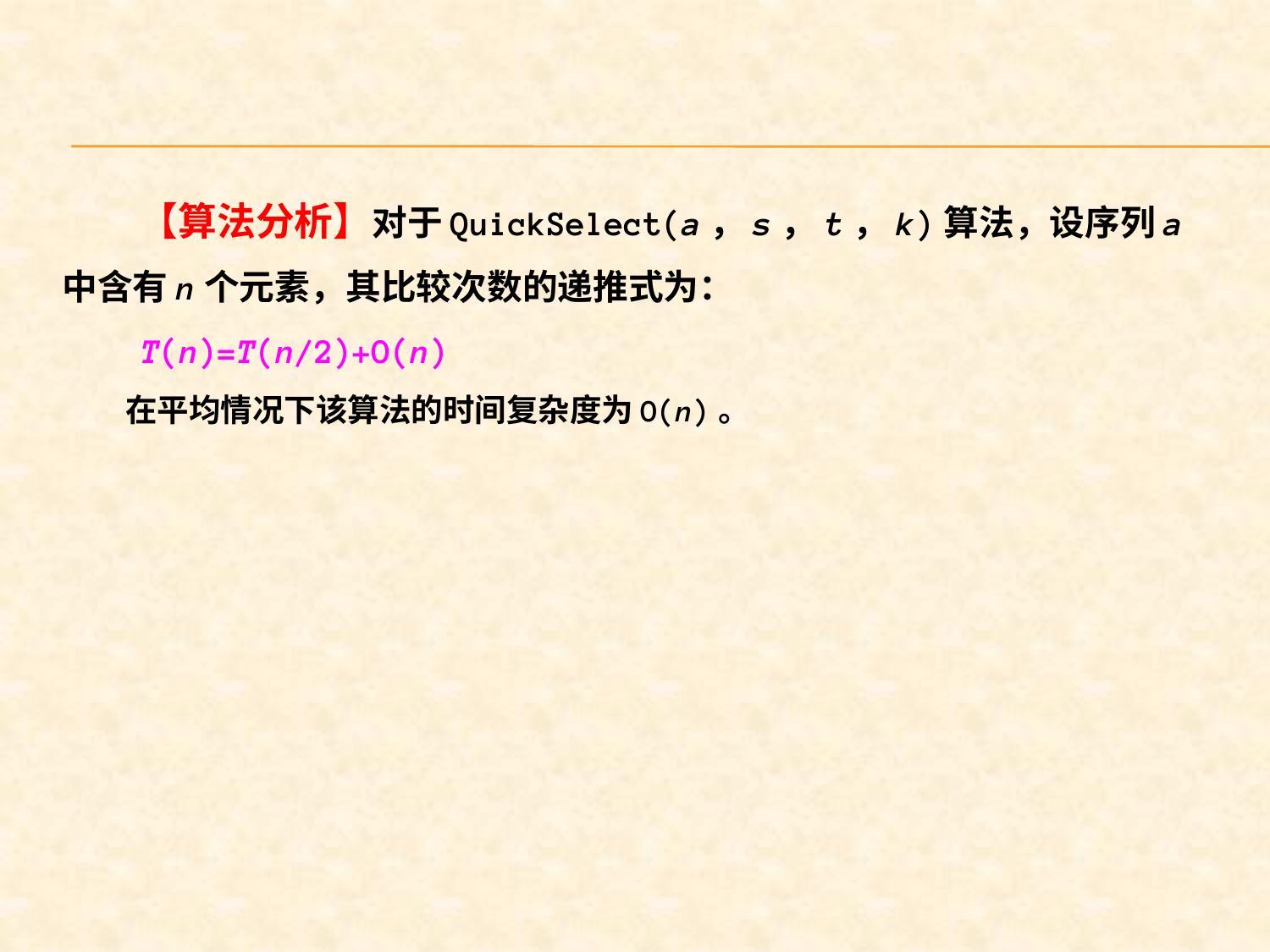

【算法分析】对于QuickSelect(a，s，t，k)算法，设序列a中含有n个元素，其比较次数的递推式为：
　　T(n)=T(n/2)+O(n)
　　在平均情况下该算法的时间复杂度为O(n)。